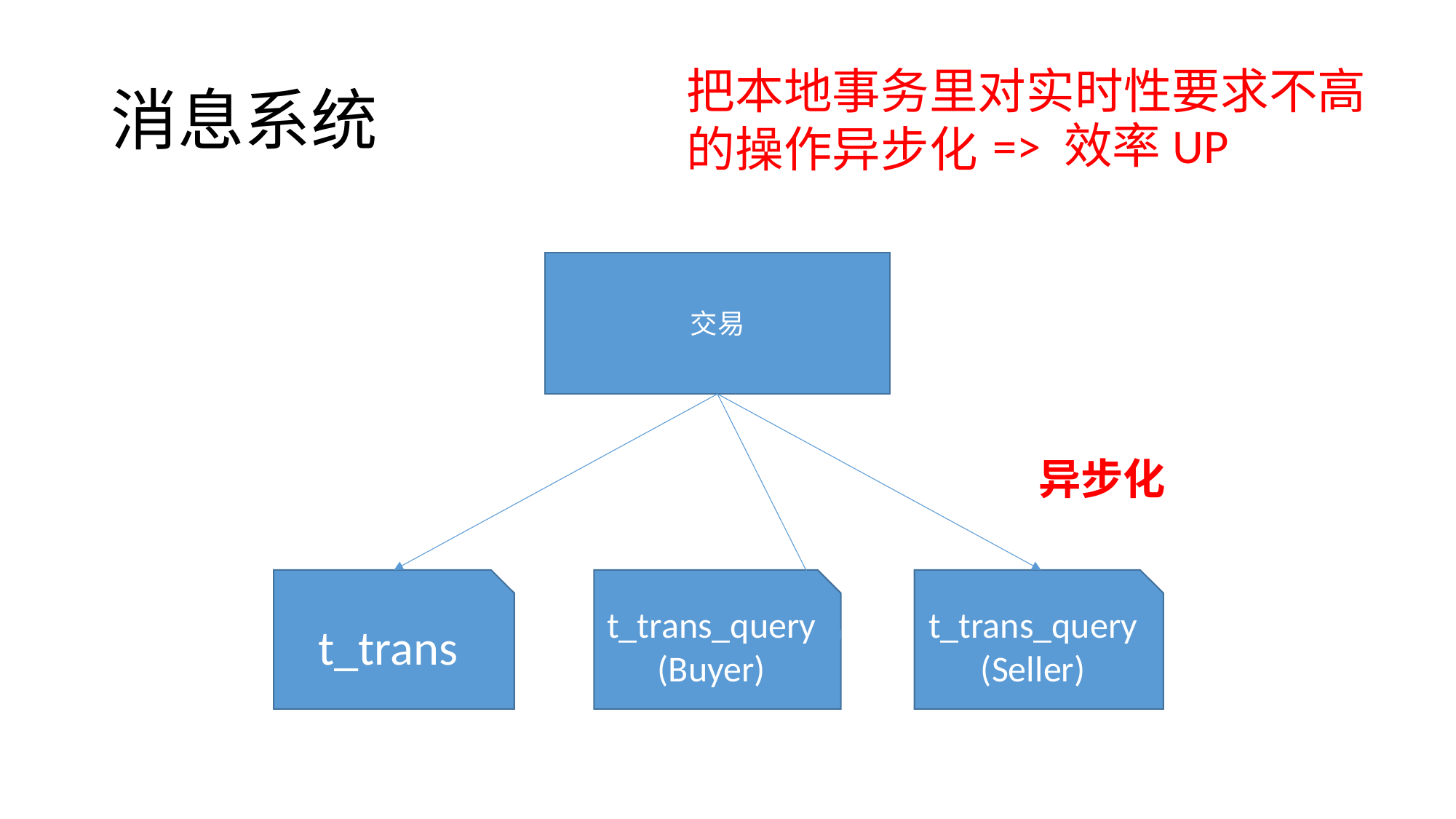

# 消息系统
把本地事务里对实时性要求不高
的操作异步化
=> 效率UP

交易
异步化
t_trans
t_trans_query(Buyer)
t_trans_query(Seller)